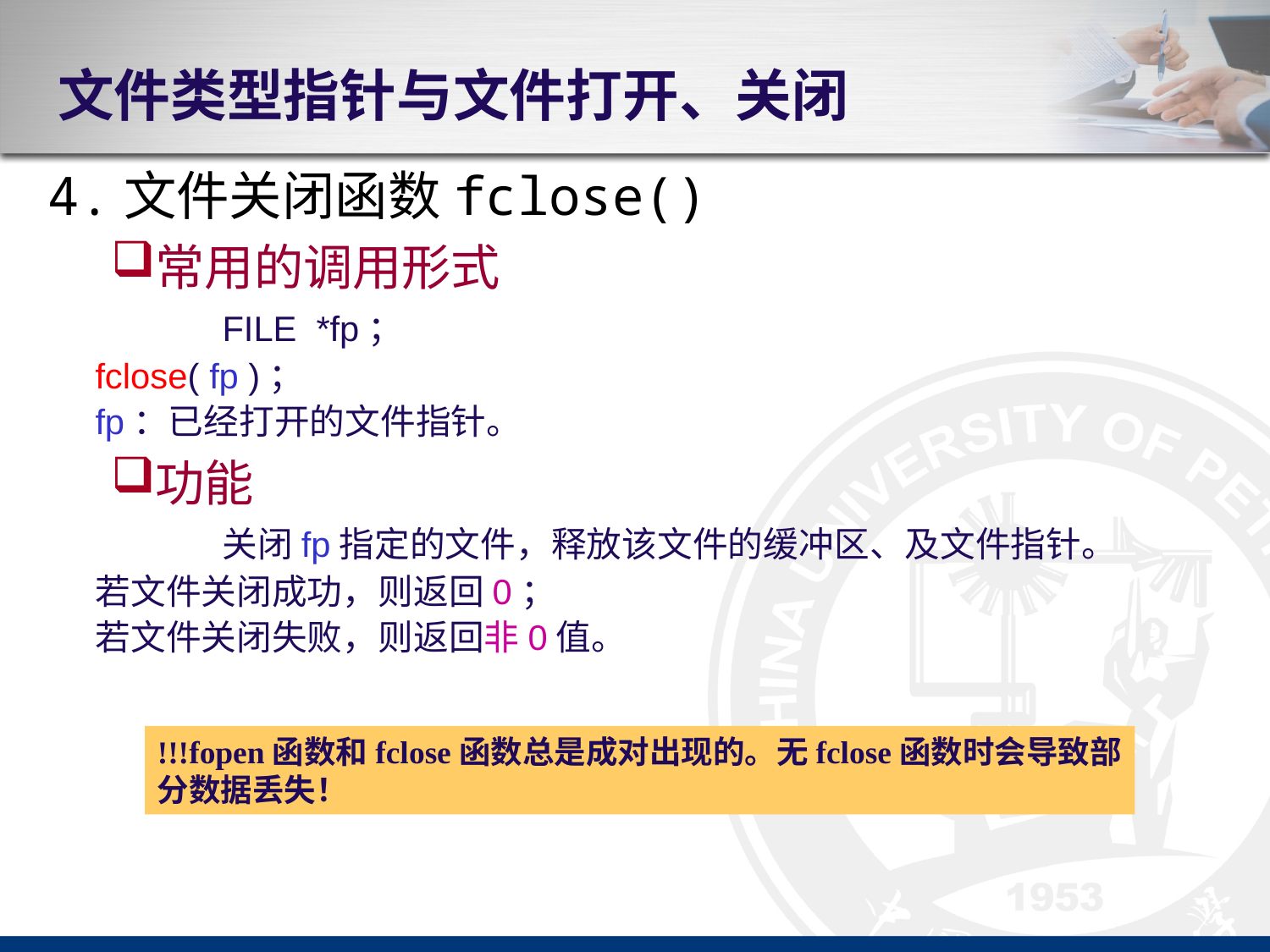

# 文件类型指针与文件打开、关闭
4.文件关闭函数fclose()
常用的调用形式
		FILE  *fp；
    	fclose( fp )；
    	fp：已经打开的文件指针。
功能
		关闭fp指定的文件，释放该文件的缓冲区、及文件指针。
    	若文件关闭成功，则返回0；
    	若文件关闭失败，则返回非0值。
!!!fopen函数和fclose函数总是成对出现的。无fclose函数时会导致部分数据丢失！